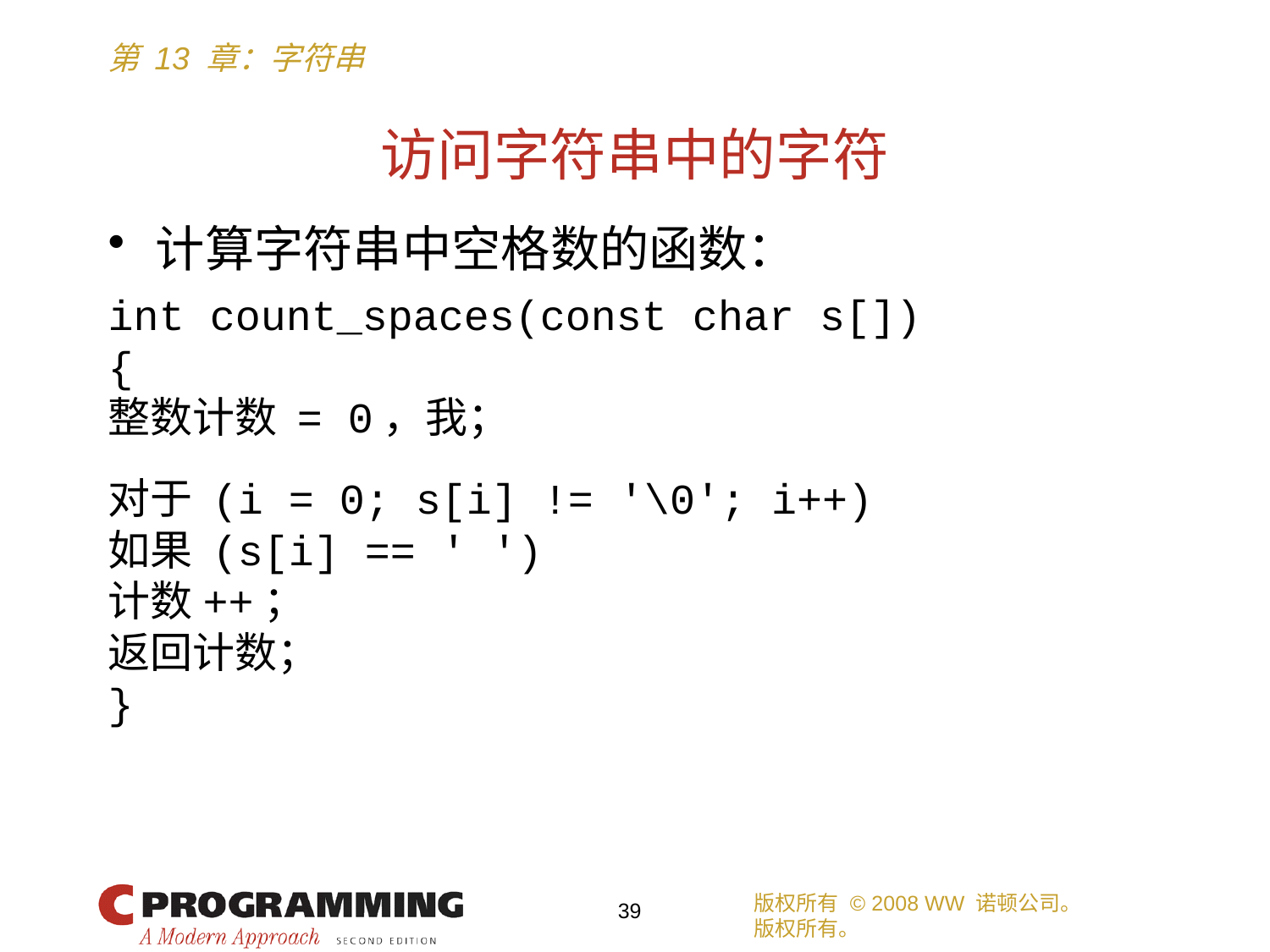

# 访问字符串中的字符
计算字符串中空格数的函数：
int count_spaces(const char s[])
{
整数计数 = 0，我；

对于 (i = 0; s[i] != '\0'; i++)
如果 (s[i] == ' ')
计数++；
返回计数；
}
版权所有 © 2008 WW 诺顿公司。
版权所有。
39